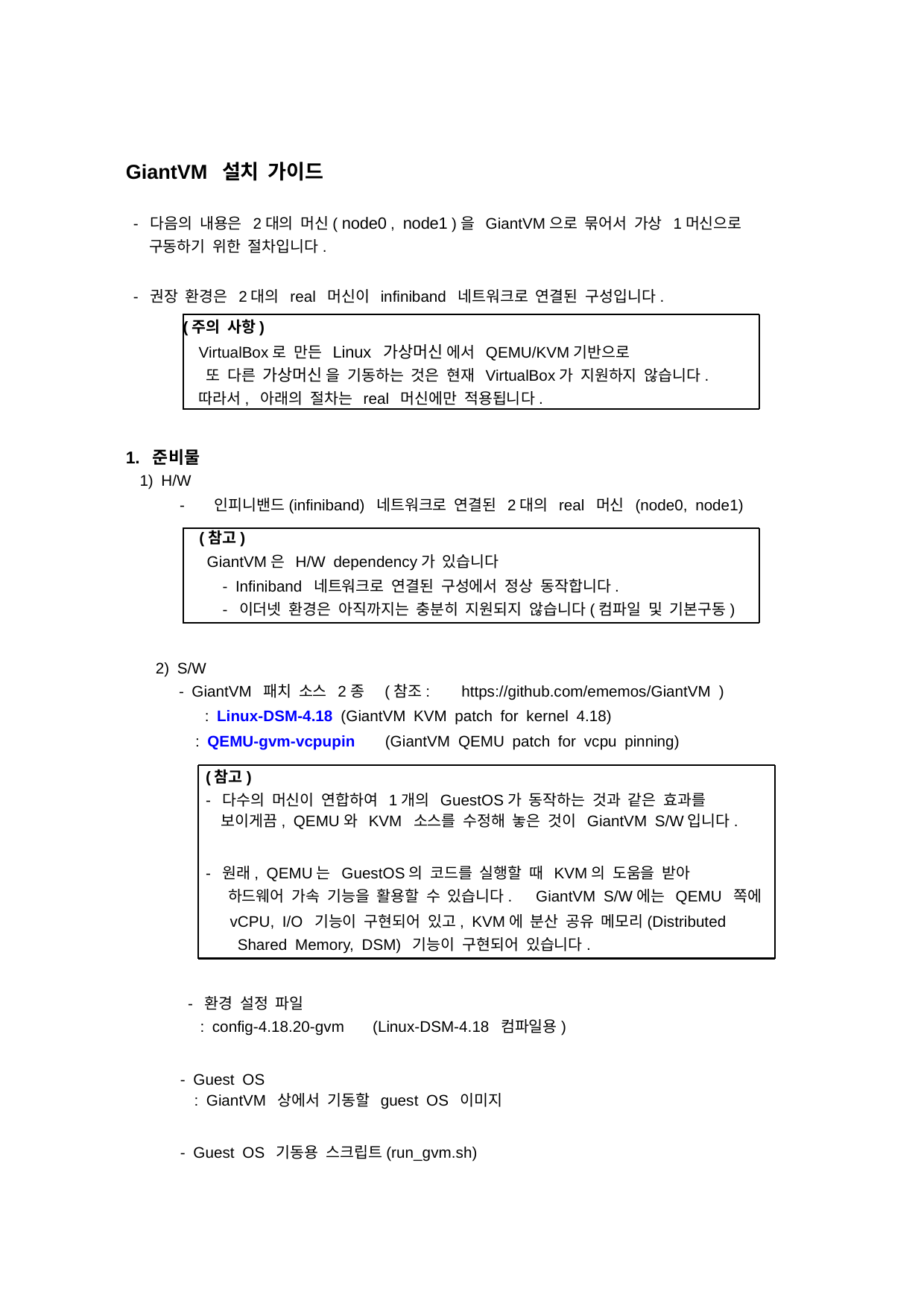

GiantVM  설치  가이드

	-  다음의  내용은  2대의  머신( node0 ,  node1 )을  GiantVM으로  묶어서  가상  1머신으로
			구동하기  위한  절차입니다.

	-  권장  환경은  2대의  real  머신이  infiniband  네트워크로  연결된  구성입니다.

				(주의  사항)
					VirtualBox로  만든  Linux  가상머신 에서  QEMU/KVM기반으로
						또  다른  가상머신 을  기동하는  것은  현재  VirtualBox가  지원하지  않습니다.
					따라서,  아래의  절차는  real  머신에만  적용됩니다.

1.  준비물
		1)  H/W

-
인피니밴드(infiniband)  네트워크로  연결된  2대의  real  머신  (node0,  node1)

	(참고)
		GiantVM은  H/W  dependency가  있습니다
			-  Infiniband  네트워크로  연결된  구성에서  정상  동작합니다.
			-  이더넷  환경은  아직까지는  충분히  지원되지  않습니다(컴파일  및  기본구동)

2)  S/W

-  GiantVM  패치  소스  2종
(참조:
https://github.com/ememos/GiantVM  )
:  Linux-DSM-4.18  (GiantVM  KVM  patch  for  kernel  4.18)
:  QEMU-gvm-vcpupin
(GiantVM  QEMU  patch  for  vcpu  pinning)

(참고)
-  다수의  머신이  연합하여  1개의  GuestOS가  동작하는  것과  같은  효과를
	보이게끔,  QEMU와  KVM  소스를  수정해  놓은  것이  GiantVM  S/W입니다.

-  원래,  QEMU는  GuestOS의  코드를  실행할  때  KVM의  도움을  받아
하드웨어  가속  기능을  활용할  수  있습니다.
GiantVM  S/W에는  QEMU  쪽에
	vCPU,  I/O  기능이  구현되어  있고,  KVM에  분산  공유  메모리(Distributed
		Shared  Memory,  DSM)  기능이  구현되어  있습니다.

-  환경  설정  파일

:  config-4.18.20-gvm
(Linux-DSM-4.18  컴파일용)
-  Guest  OS
	:  GiantVM  상에서  기동할  guest  OS  이미지

-  Guest  OS  기동용  스크립트(run_gvm.sh)